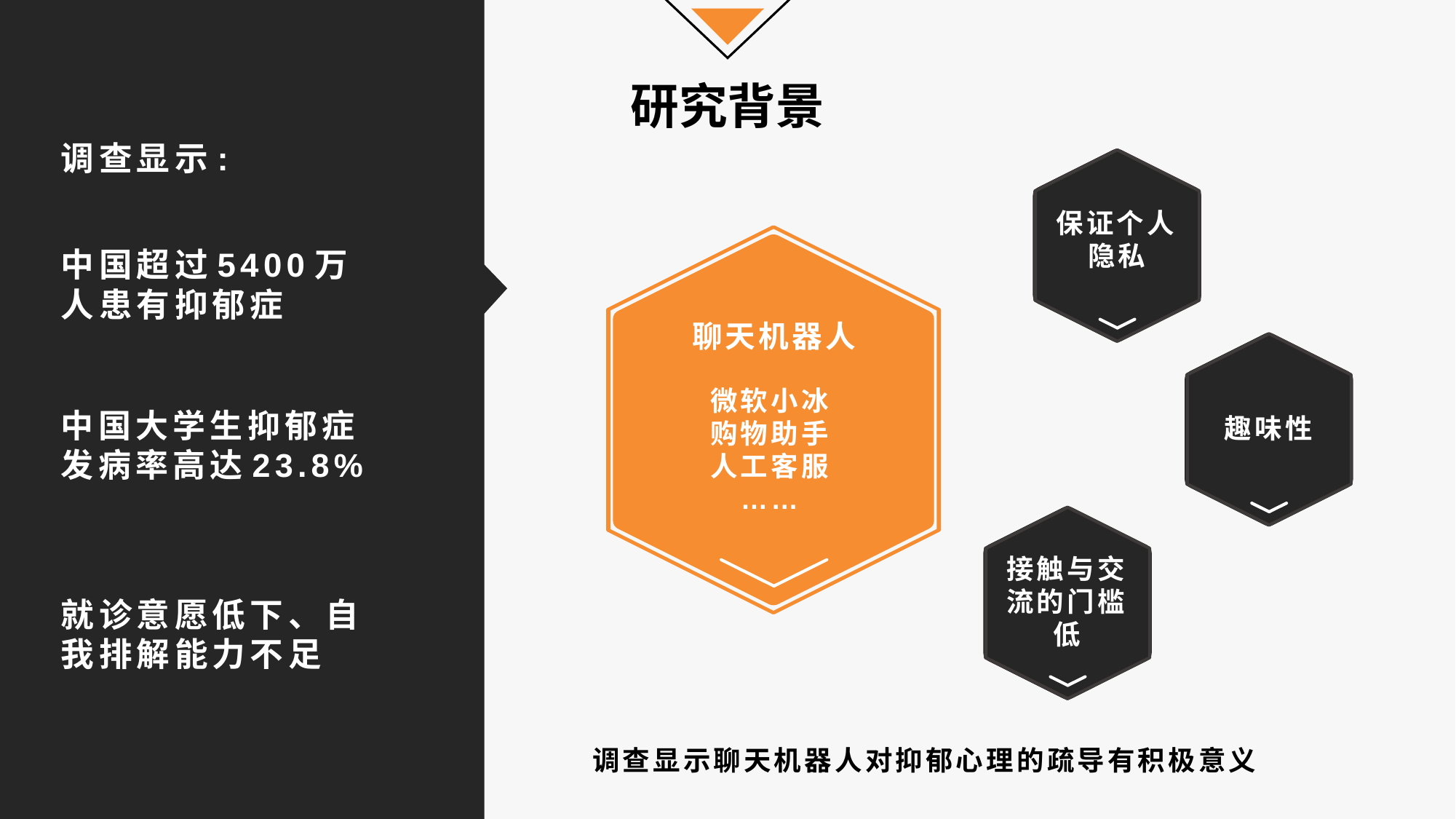

研究背景

调查显示:

抑郁症年轻化
保证个人隐私

聊天机器人

微软小冰
购物助手
人工客服
……
添加标题
Lorem ipsum dolor sit amet, consectetuer adipiscing elit. Maecenas porttitor congue massa. Fusce posuere, magna sed pulvinar ultricies, purus lectus malesuada libero, sit amet commodo magna eros quis urna.
中国超过5400万人患有抑郁症

抑郁症年轻化

趣味性
中国大学生抑郁症发病率高达23.8%

接触与交流的门槛低

抑郁症年轻化
就诊意愿低下、自我排解能力不足
调查显示聊天机器人对抑郁心理的疏导有积极意义